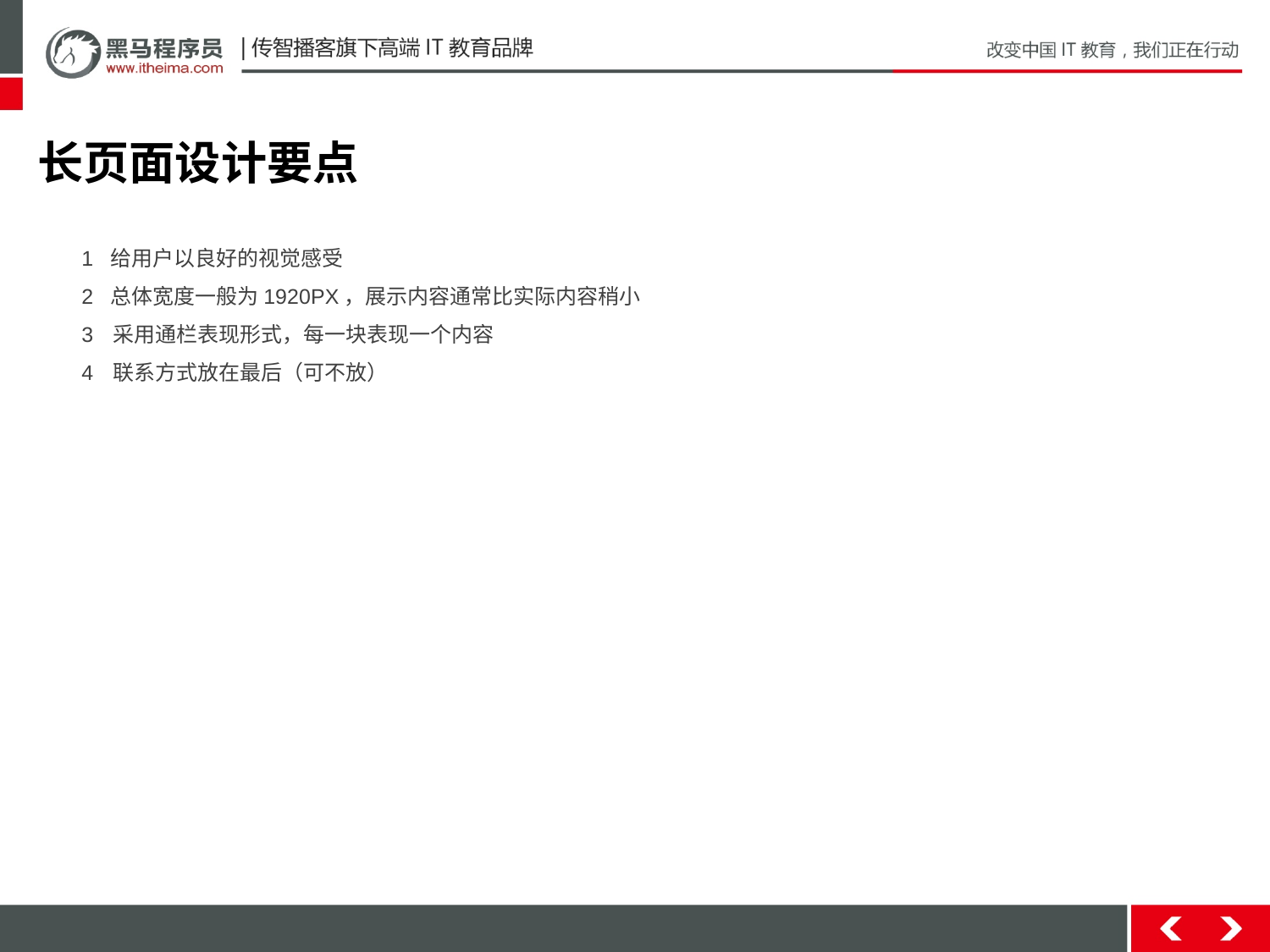

长页面设计要点
1  给用户以良好的视觉感受
2  总体宽度一般为1920PX，展示内容通常比实际内容稍小
采用通栏表现形式，每一块表现一个内容
联系方式放在最后（可不放）